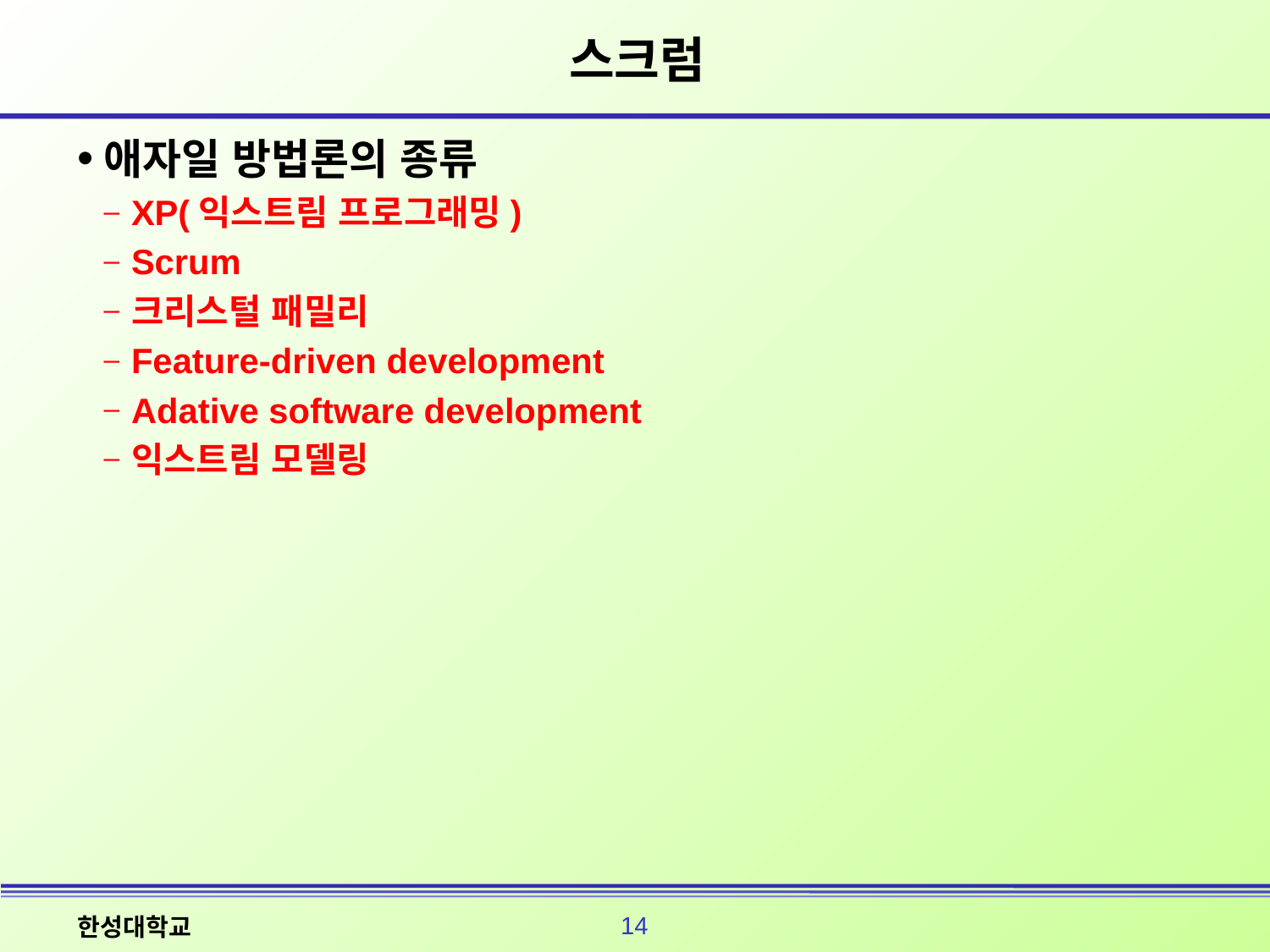

# 스크럼
애자일 방법론의 종류
XP(익스트림 프로그래밍)
Scrum
크리스털 패밀리
Feature-driven development
Adative software development
익스트림 모델링